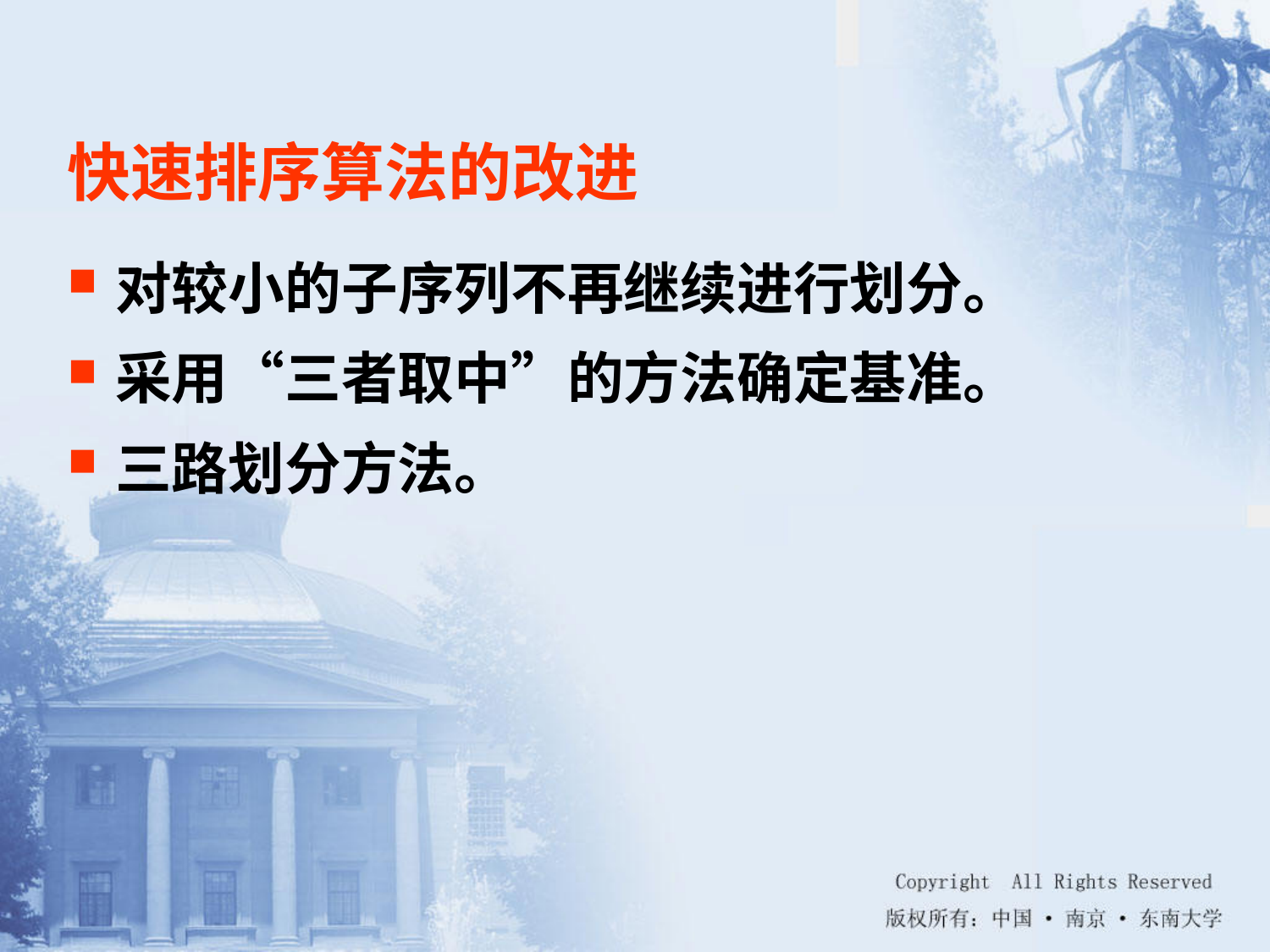

快速排序算法的改进
对较小的子序列不再继续进行划分。
采用“三者取中”的方法确定基准。
三路划分方法。